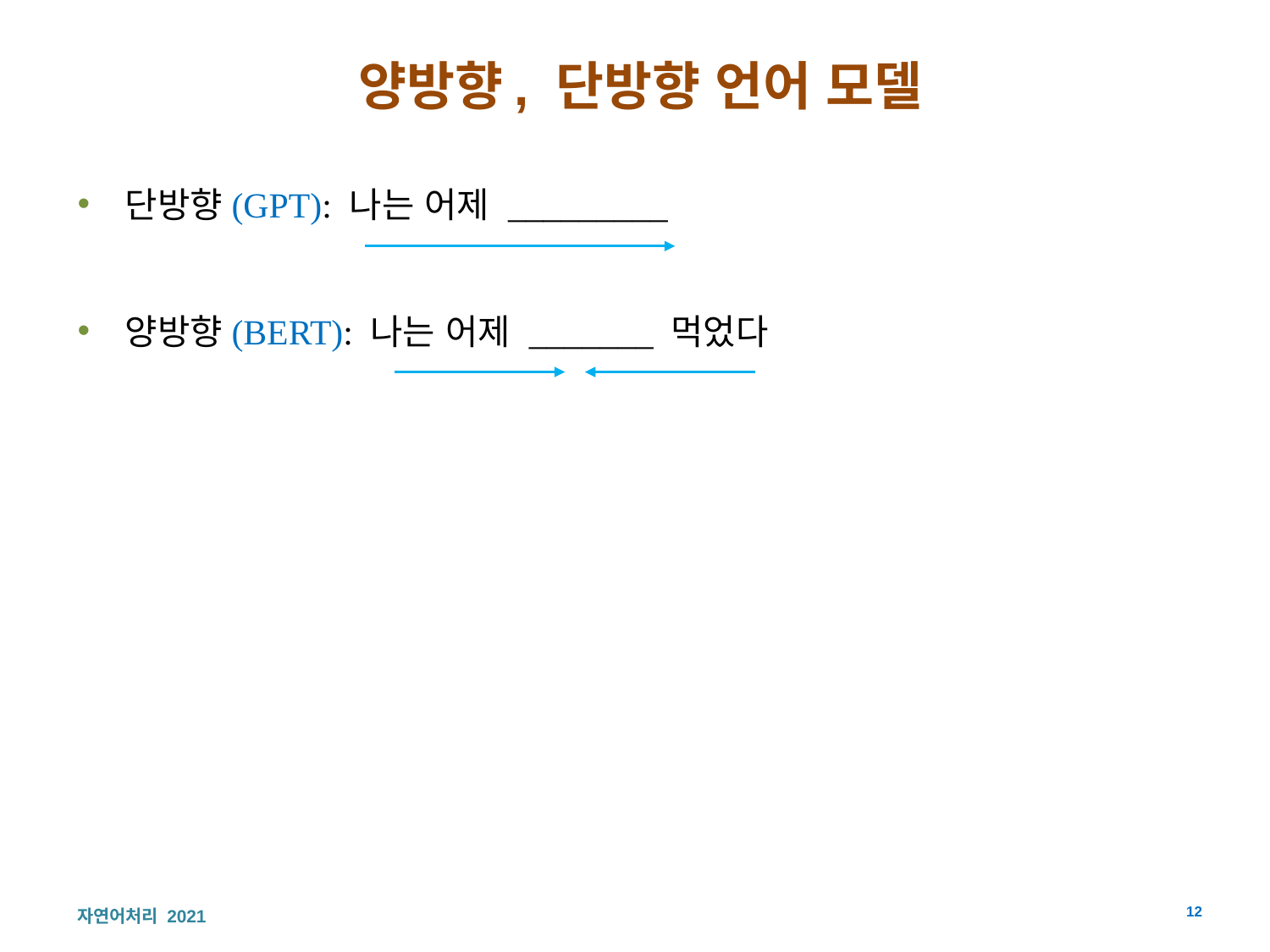

# 양방향, 단방향 언어 모델
단방향(GPT): 나는 어제 _________

양방향(BERT): 나는 어제 _______ 먹었다